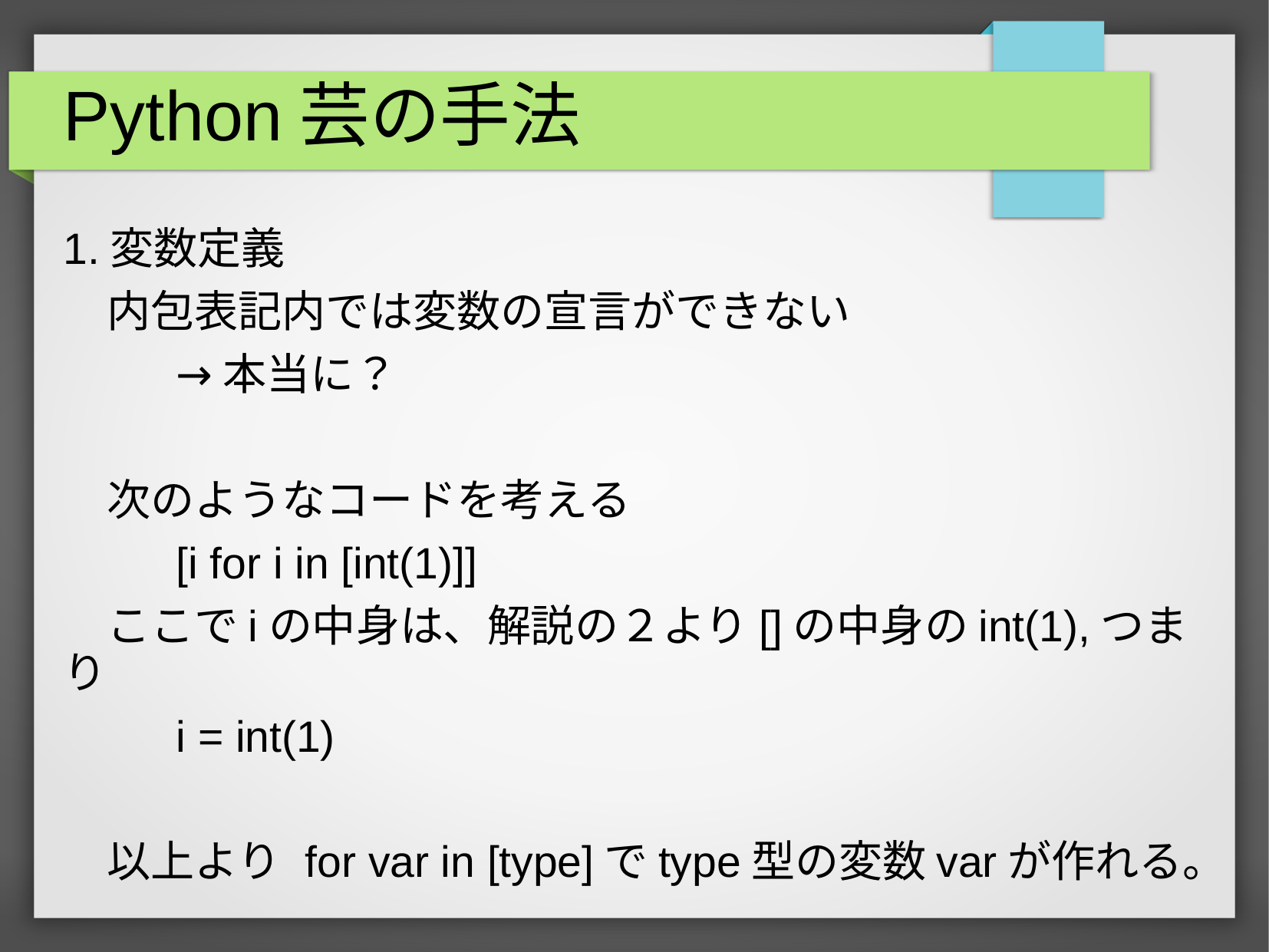

# Python芸の手法
1.変数定義
　内包表記内では変数の宣言ができない
	→本当に？

　次のようなコードを考える
	[i for i in [int(1)]]
　ここでiの中身は、解説の２より[]の中身のint(1),つまり
	i = int(1)

　以上より for var in [type]でtype型の変数varが作れる。